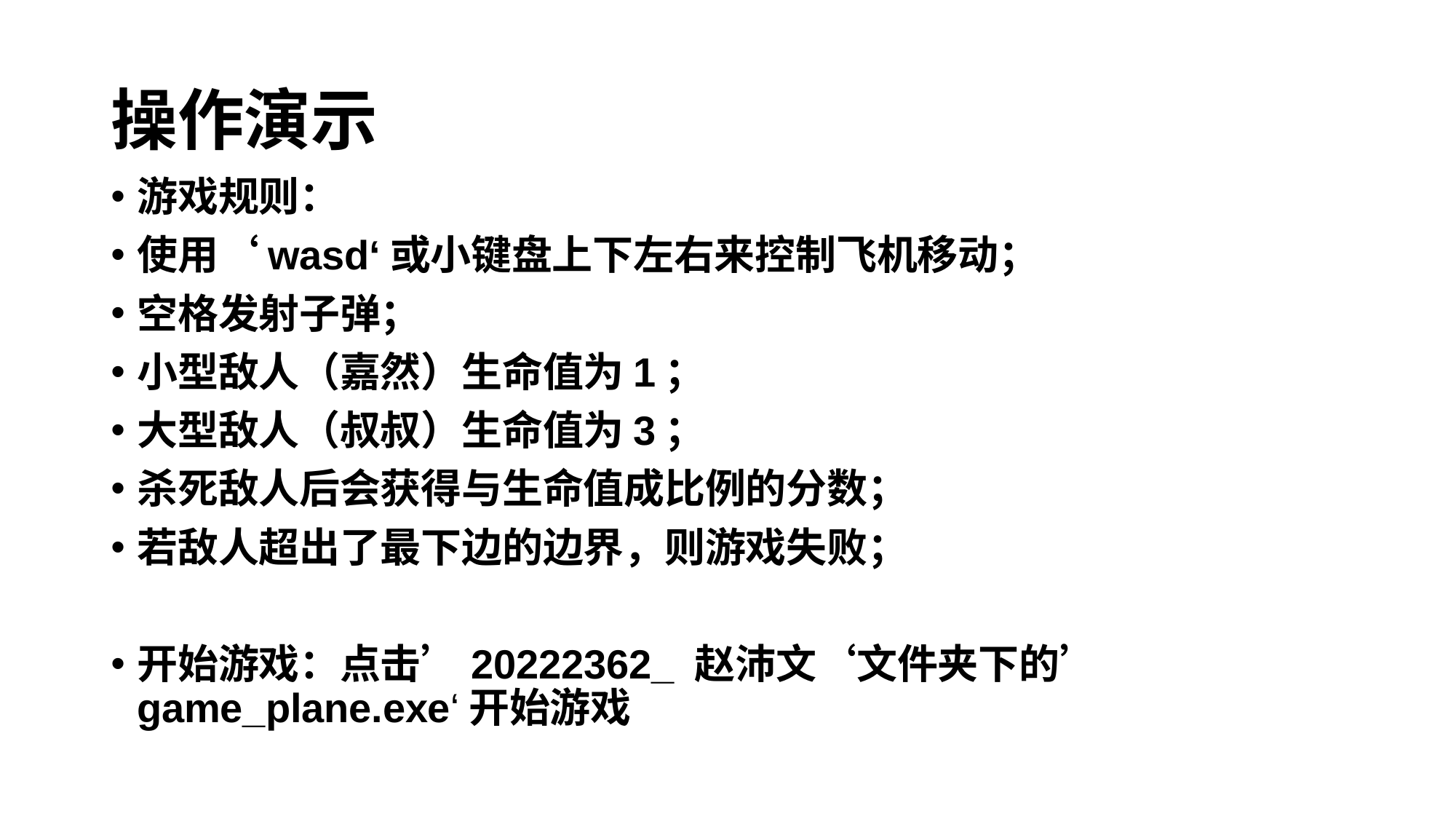

# 操作演示
游戏规则：
使用‘wasd‘或小键盘上下左右来控制飞机移动；
空格发射子弹；
小型敌人（嘉然）生命值为1；
大型敌人（叔叔）生命值为3；
杀死敌人后会获得与生命值成比例的分数；
若敌人超出了最下边的边界，则游戏失败；

开始游戏：点击’20222362_ 赵沛文‘文件夹下的’ game_plane.exe‘开始游戏